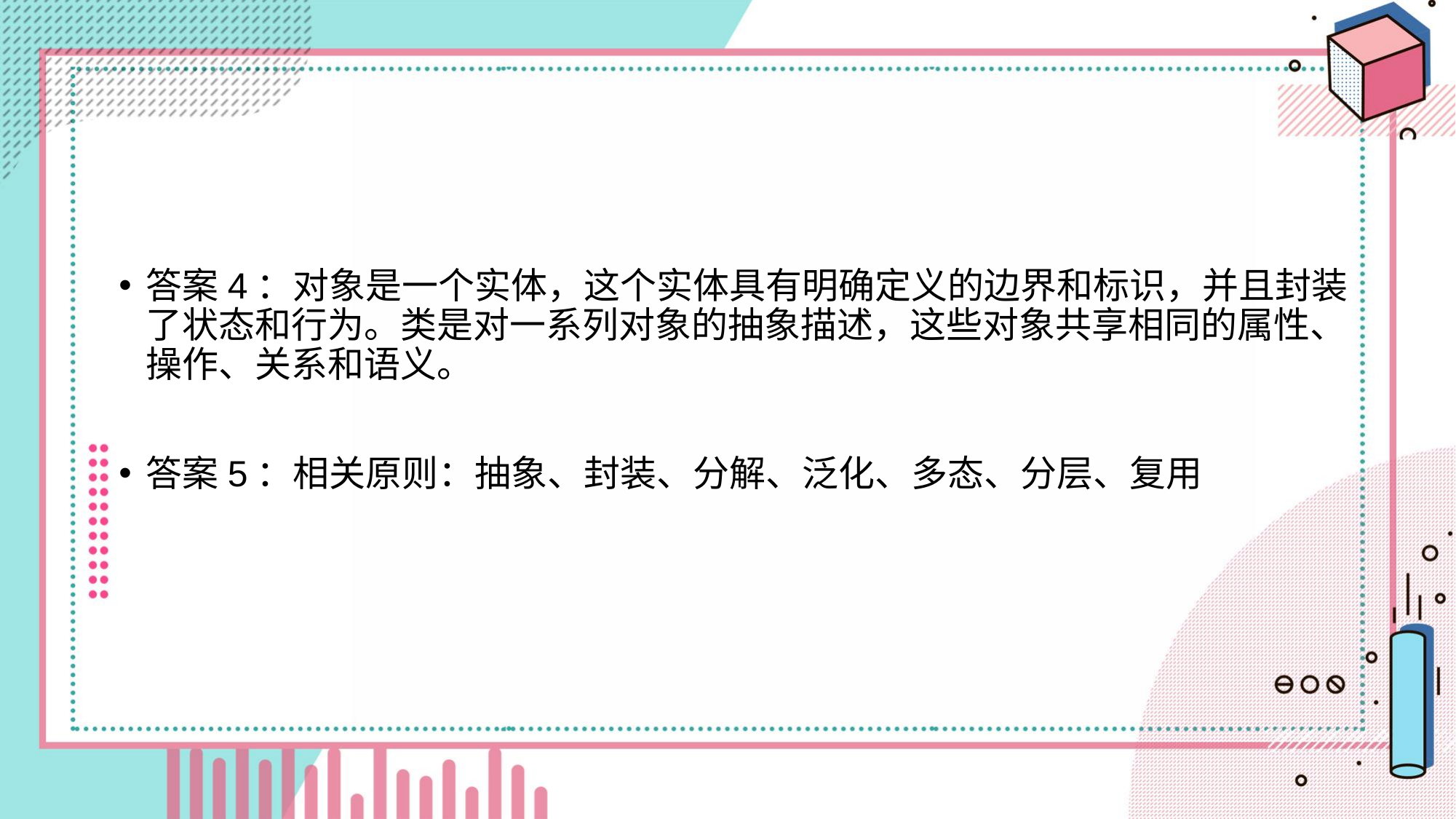

答案4：对象是一个实体，这个实体具有明确定义的边界和标识，并且封装了状态和行为。类是对一系列对象的抽象描述，这些对象共享相同的属性、操作、关系和语义。

答案5：相关原则：抽象、封装、分解、泛化、多态、分层、复用